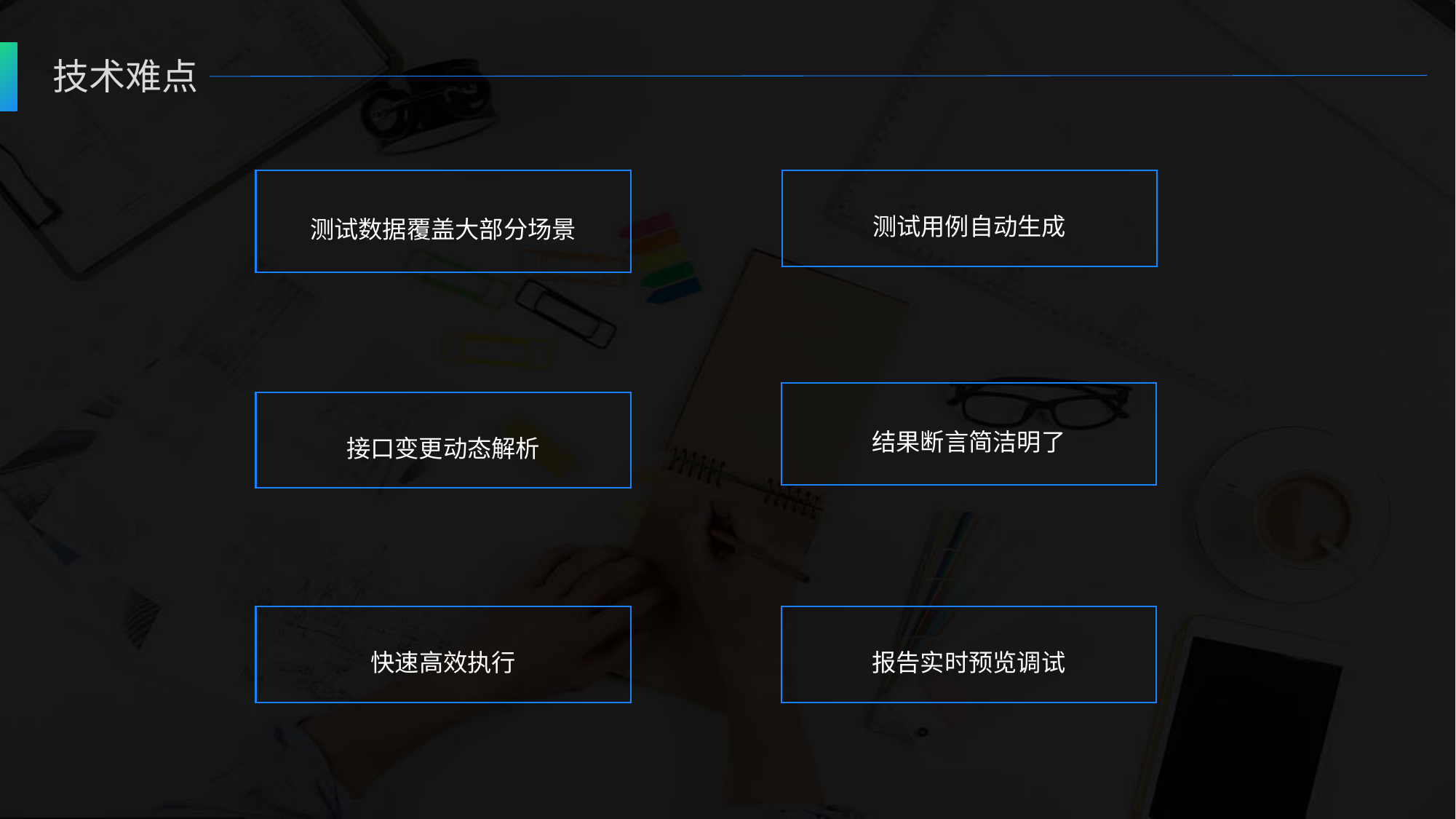

技术难点
测试用例自动生成
测试数据覆盖大部分场景
结果断言简洁明了
接口变更动态解析
快速高效执行
报告实时预览调试